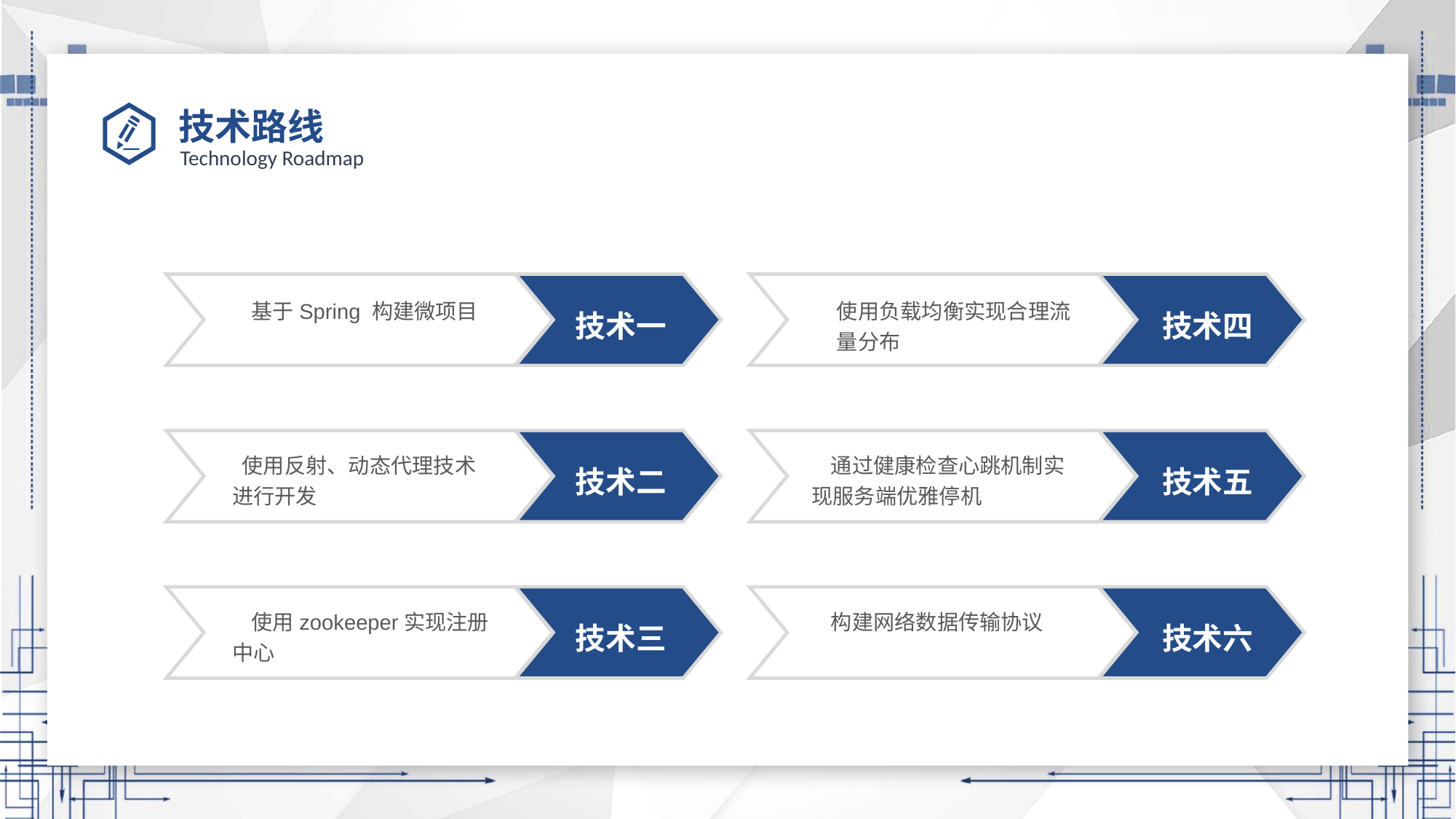

# 技术路线
Technology Roadmap

   基于Spring 构建微项目
技术一

使用负载均衡实现合理流量分布
技术四

 使用反射、动态代理技术进行开发
技术二

   通过健康检查心跳机制实现服务端优雅停机
技术五

   使用zookeeper实现注册中心
技术三

   构建网络数据传输协议
技术六